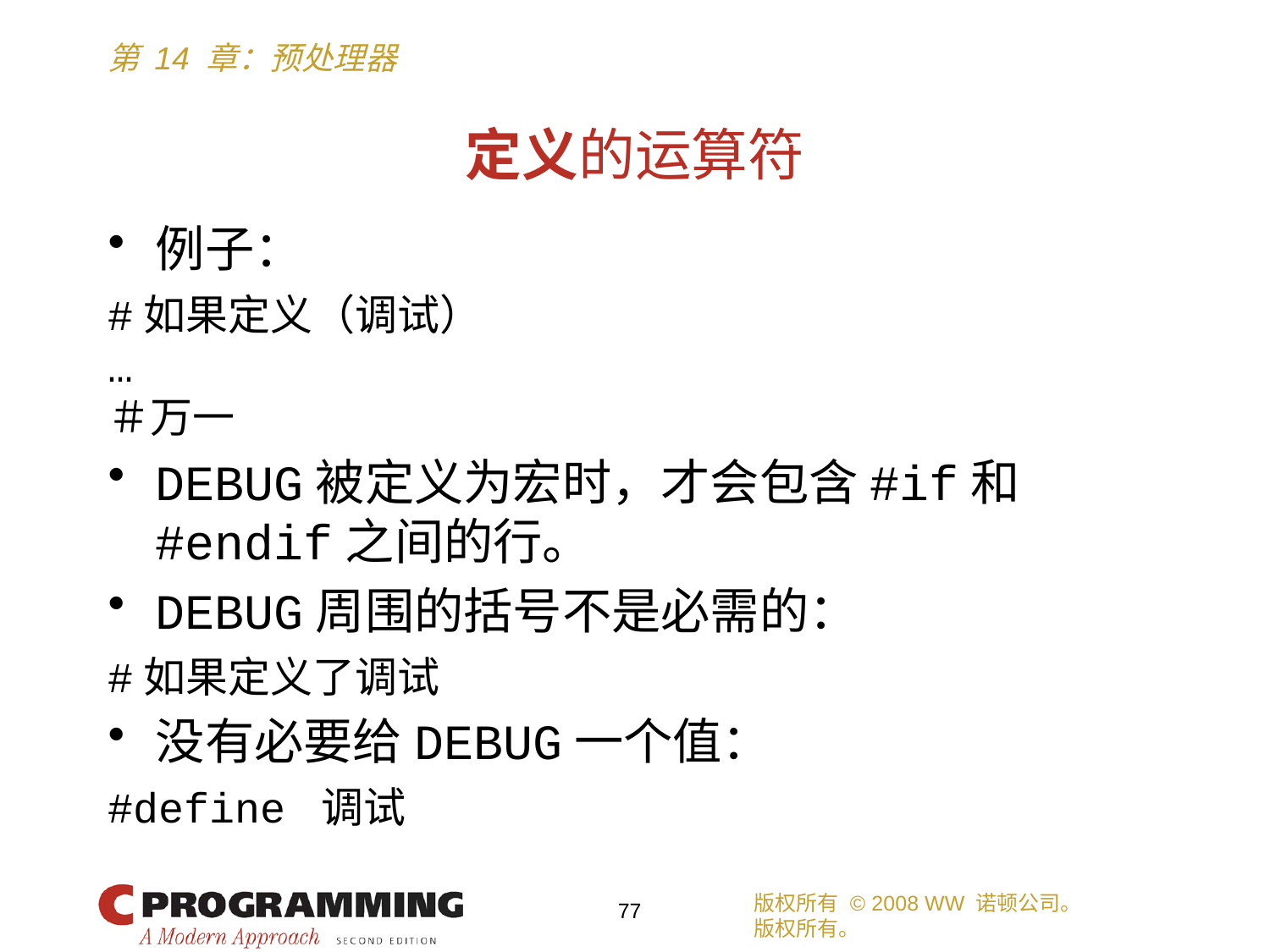

# 定义的运算符
例子：
#如果定义（调试）
…
＃万一
DEBUG被定义为宏时，才会包含#if和#endif之间的行。
DEBUG周围的括号不是必需的：
#如果定义了调试
没有必要给DEBUG一个值：
#define 调试
版权所有 © 2008 WW 诺顿公司。
版权所有。
77